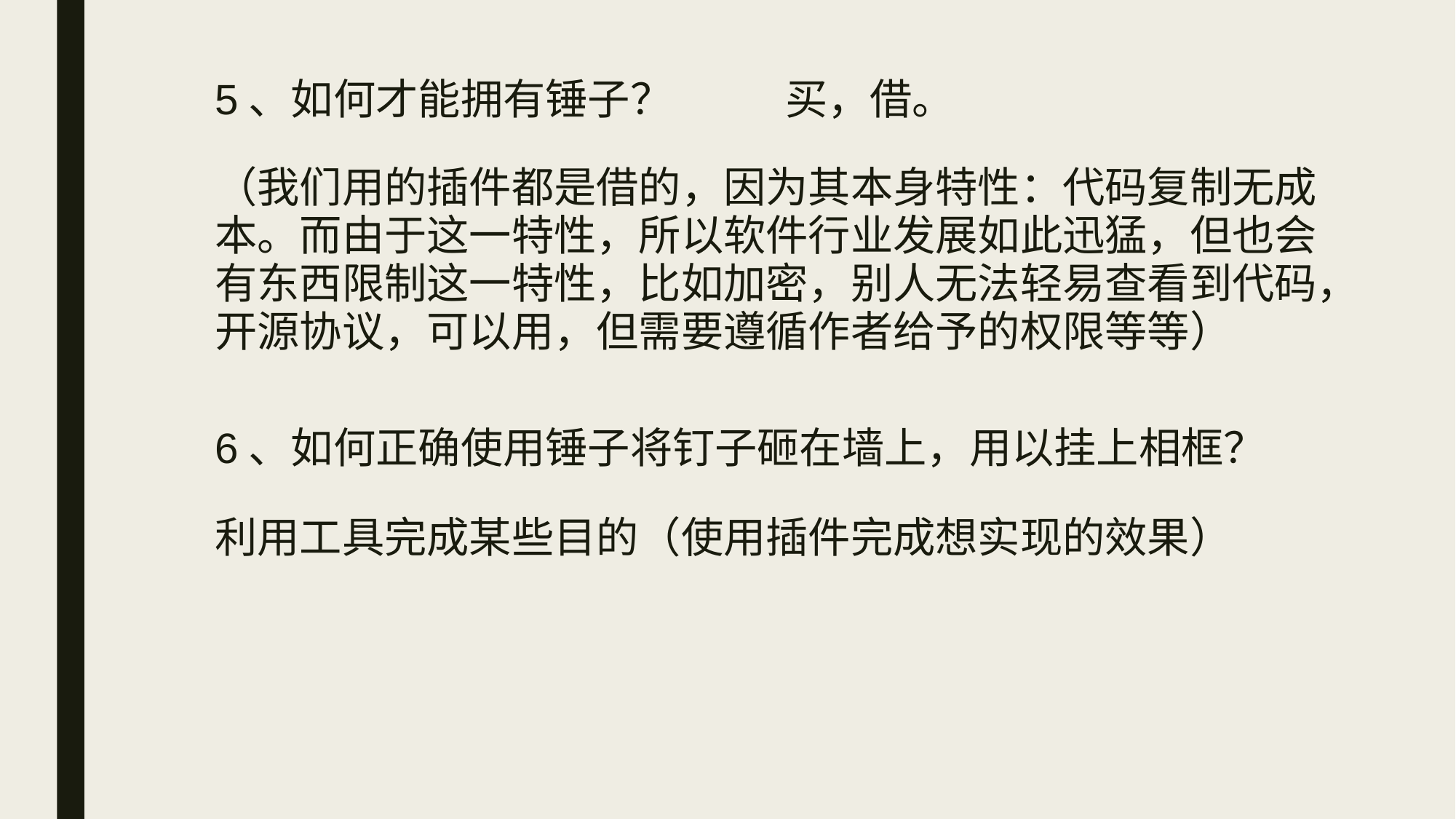

5、如何才能拥有锤子？
买，借。
（我们用的插件都是借的，因为其本身特性：代码复制无成本。而由于这一特性，所以软件行业发展如此迅猛，但也会有东西限制这一特性，比如加密，别人无法轻易查看到代码，开源协议，可以用，但需要遵循作者给予的权限等等）
6、如何正确使用锤子将钉子砸在墙上，用以挂上相框？
利用工具完成某些目的（使用插件完成想实现的效果）